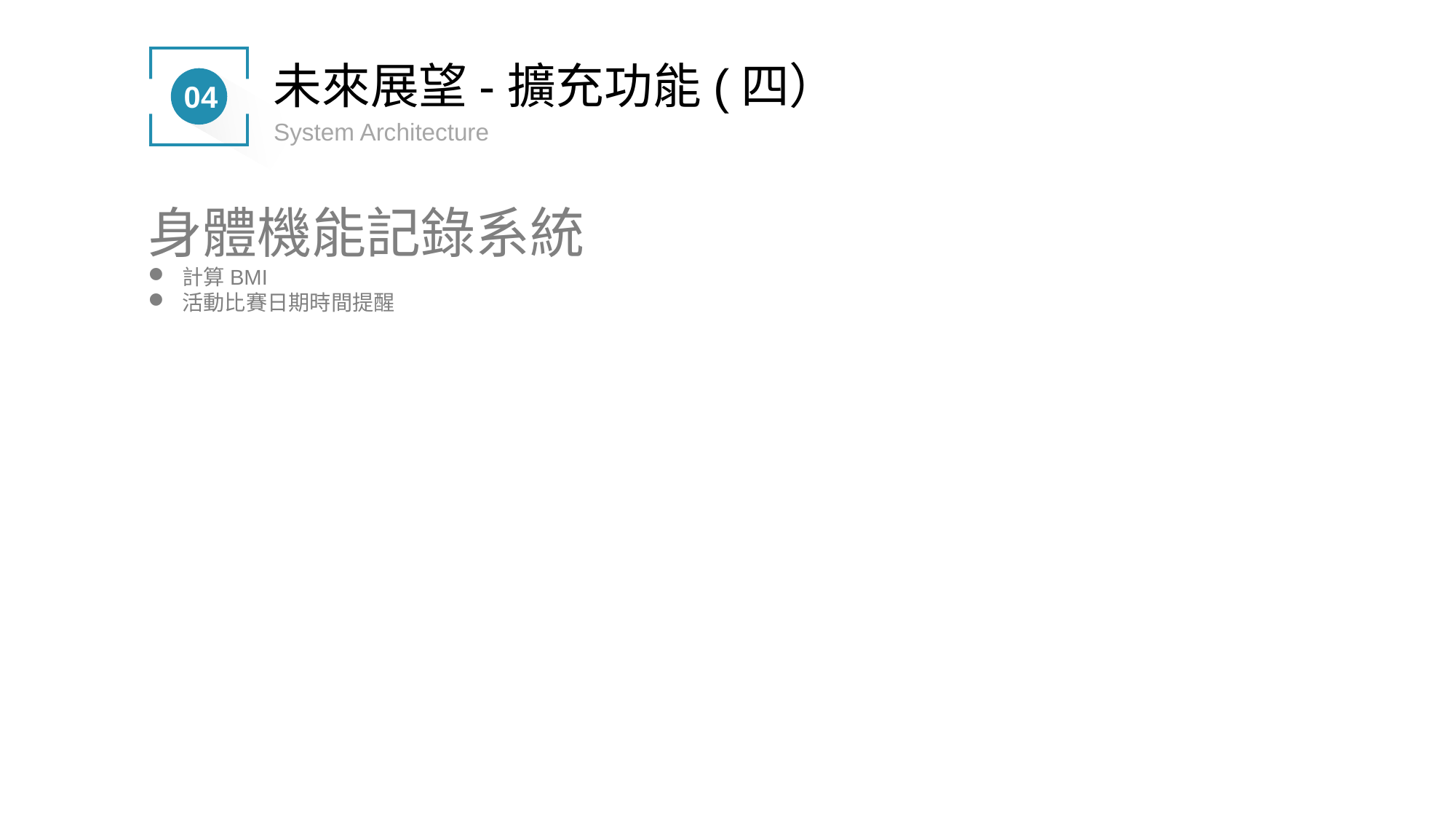

未來展望-擴充功能(四）

04
System Architecture
身體機能記錄系統
計算BMI
活動比賽日期時間提醒